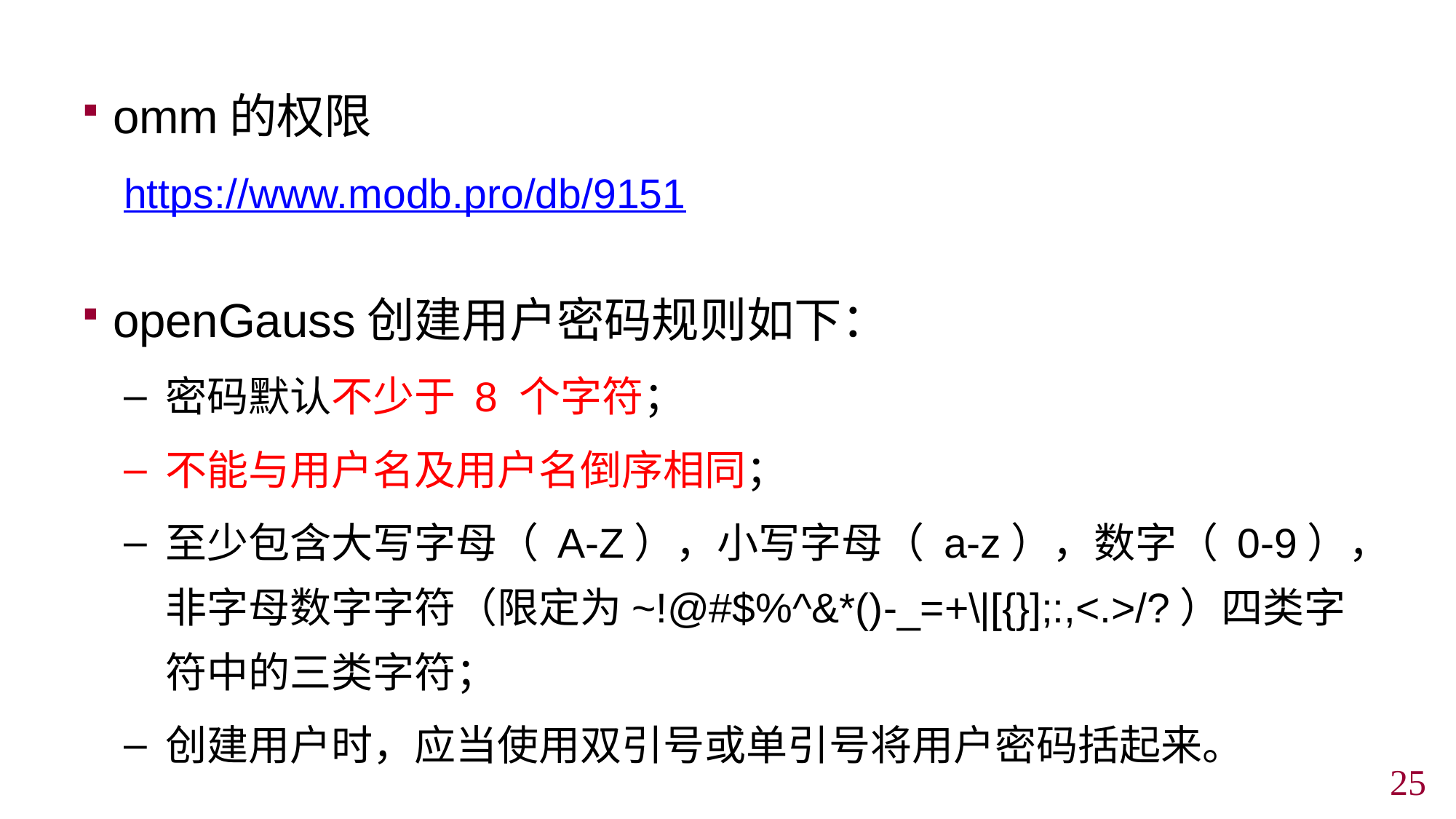

omm的权限
https://www.modb.pro/db/9151

openGauss创建用户密码规则如下：
密码默认不少于 8 个字符；
不能与用户名及用户名倒序相同；
至少包含大写字母（ A-Z），小写字母（ a-z），数字（ 0-9），非字母数字字符（限定为~!@#$%^&*()-_=+\|[{}];:,<.>/?）四类字符中的三类字符；
创建用户时，应当使用双引号或单引号将用户密码括起来。
25